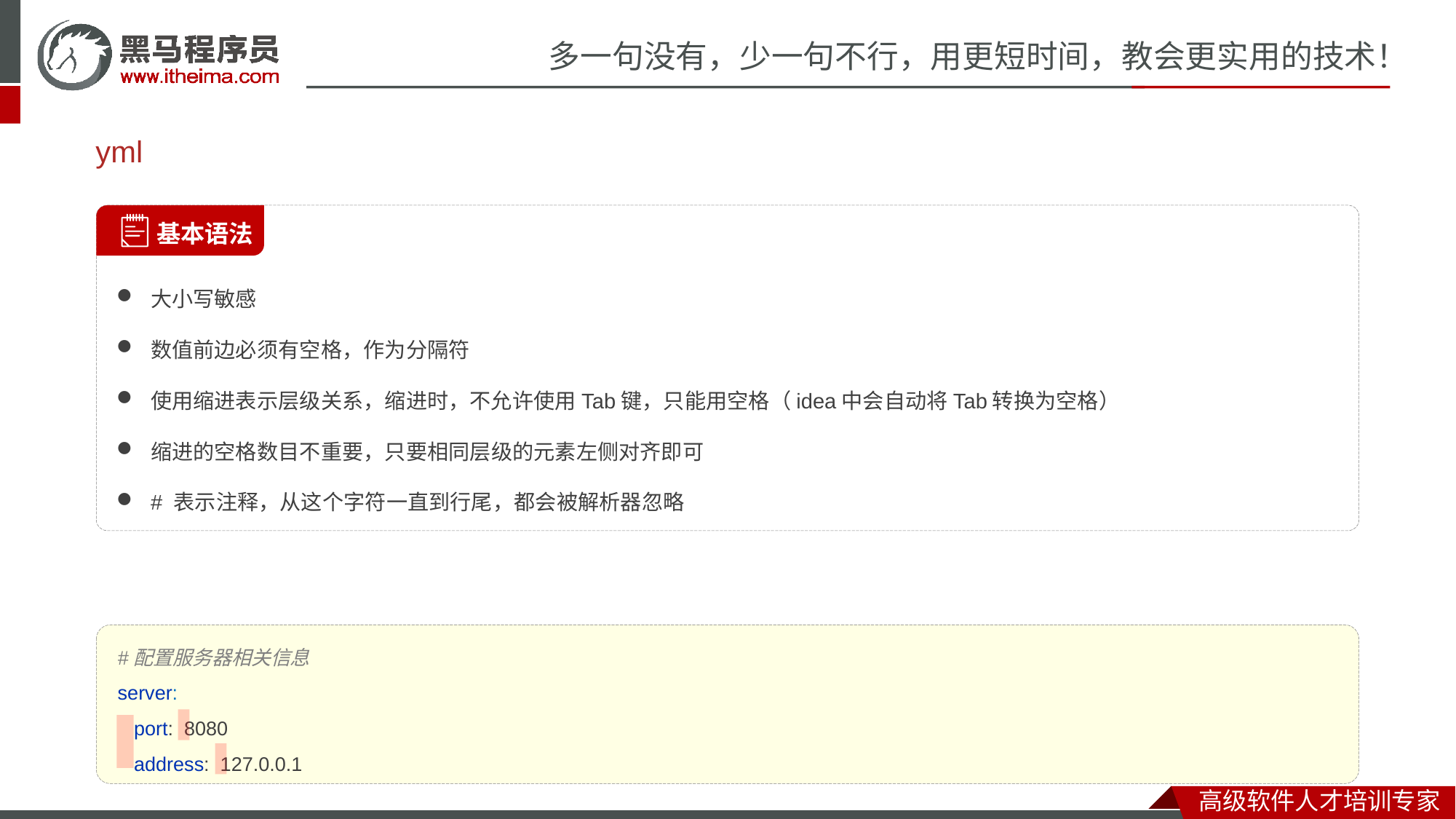

# yml
       基本语法
大小写敏感
数值前边必须有空格，作为分隔符
使用缩进表示层级关系，缩进时，不允许使用Tab键，只能用空格（idea中会自动将Tab转换为空格）
缩进的空格数目不重要，只要相同层级的元素左侧对齐即可
# 表示注释，从这个字符一直到行尾，都会被解析器忽略

#配置服务器相关信息
server:
   port:  8080
   address:  127.0.0.1